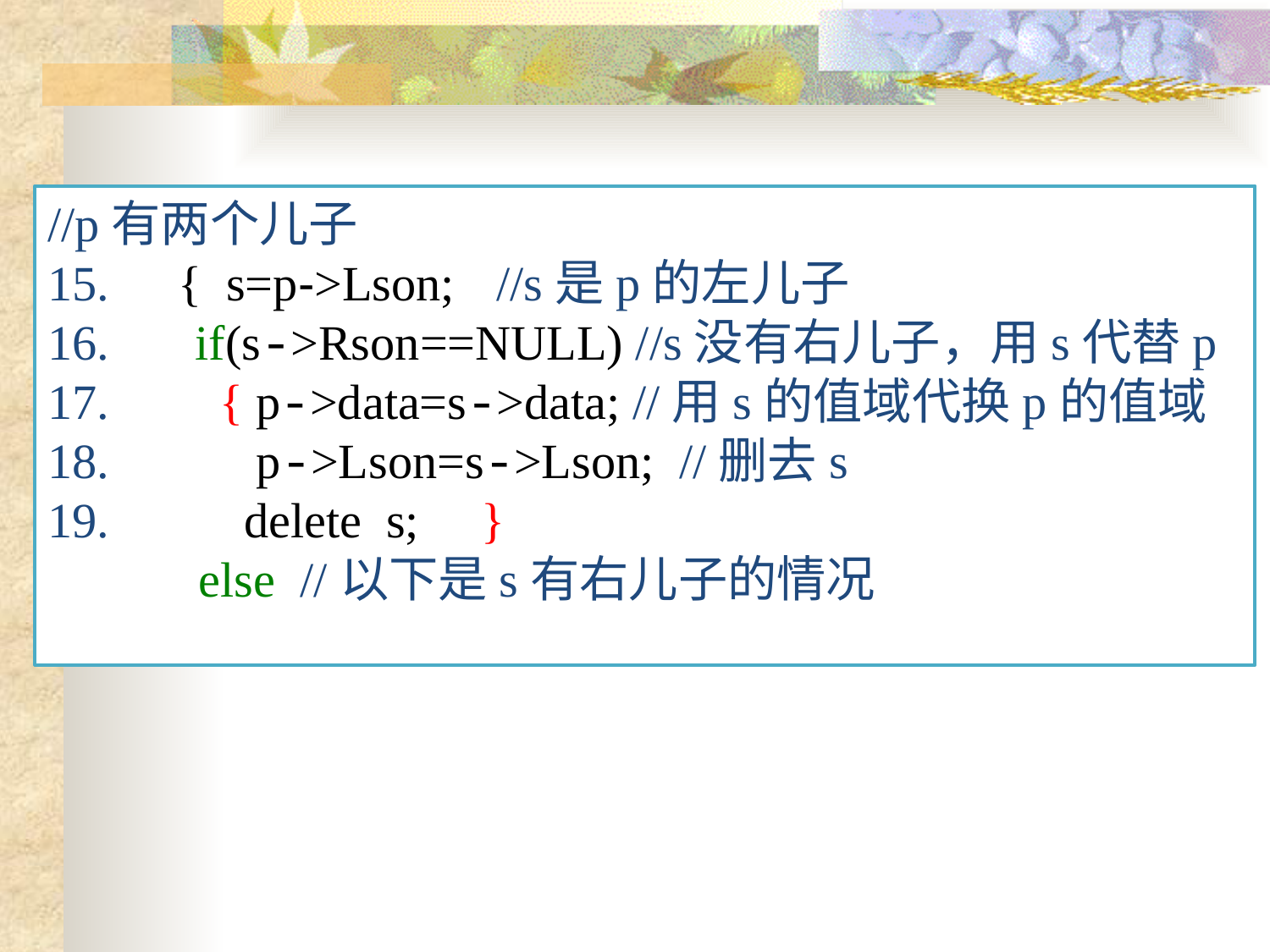

//p有两个儿子
15.     {  s=p->Lson;   //s是p的左儿子
16.       if(s->Rson==NULL) //s没有右儿子，用s代替p
17.         { p->data=s->data; //用s的值域代换p的值域
18.            p->Lson=s->Lson;  //删去s
19.           delete  s;     }
        	  else  //以下是s有右儿子的情况